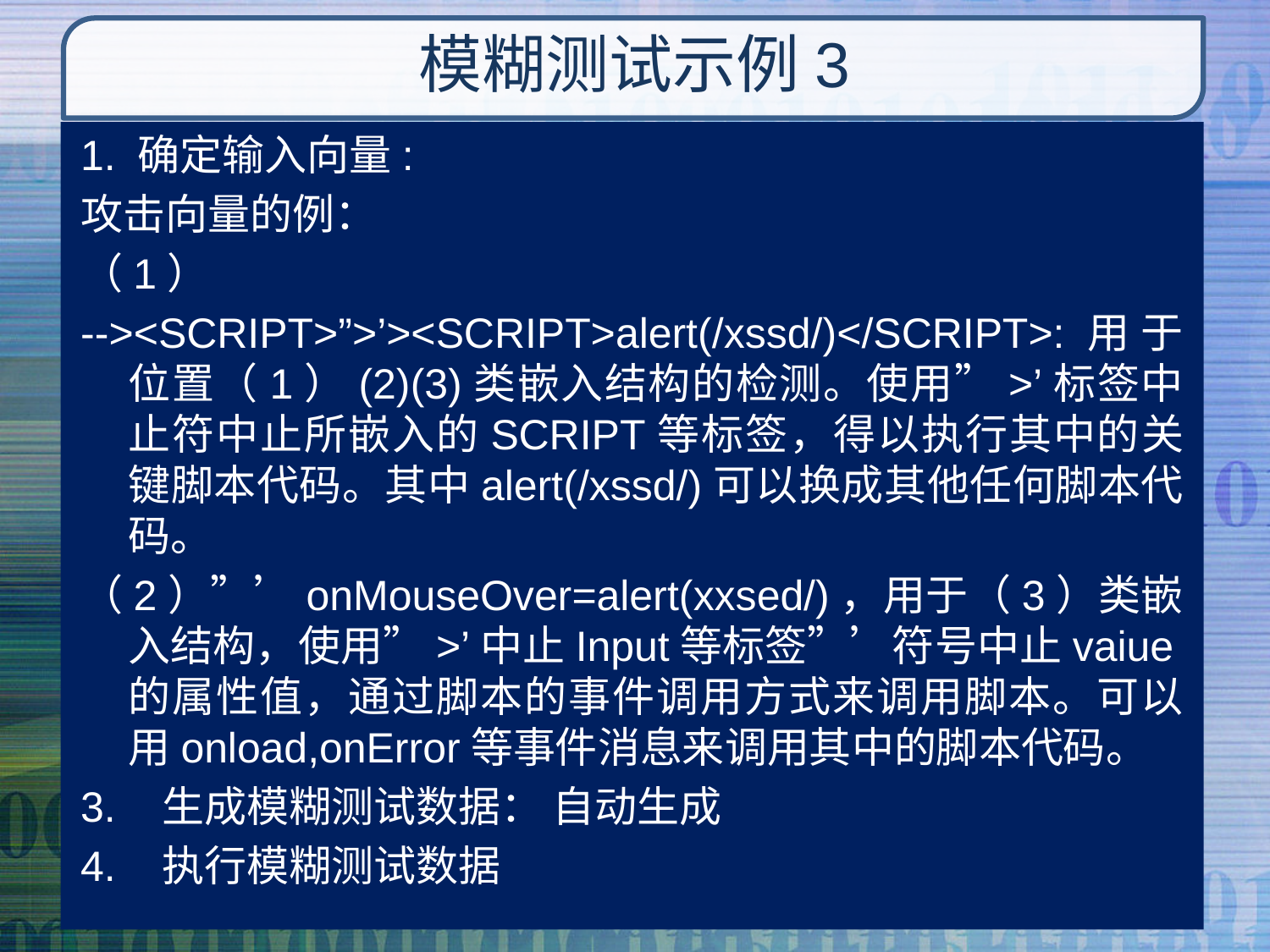

# 模糊测试示例3
1. 确定输入向量:
攻击向量的例：
（1）
--><SCRIPT>”>’><SCRIPT>alert(/xssd/)</SCRIPT>:用于位置（1）(2)(3)类嵌入结构的检测。使用”>’标签中止符中止所嵌入的SCRIPT等标签，得以执行其中的关键脚本代码。其中alert(/xssd/)可以换成其他任何脚本代码。
（2）”’onMouseOver=alert(xxsed/)，用于（3）类嵌入结构，使用”>’中止Input等标签”’符号中止vaiue的属性值，通过脚本的事件调用方式来调用脚本。可以用onload,onError等事件消息来调用其中的脚本代码。
3.   生成模糊测试数据： 自动生成
4.   执行模糊测试数据